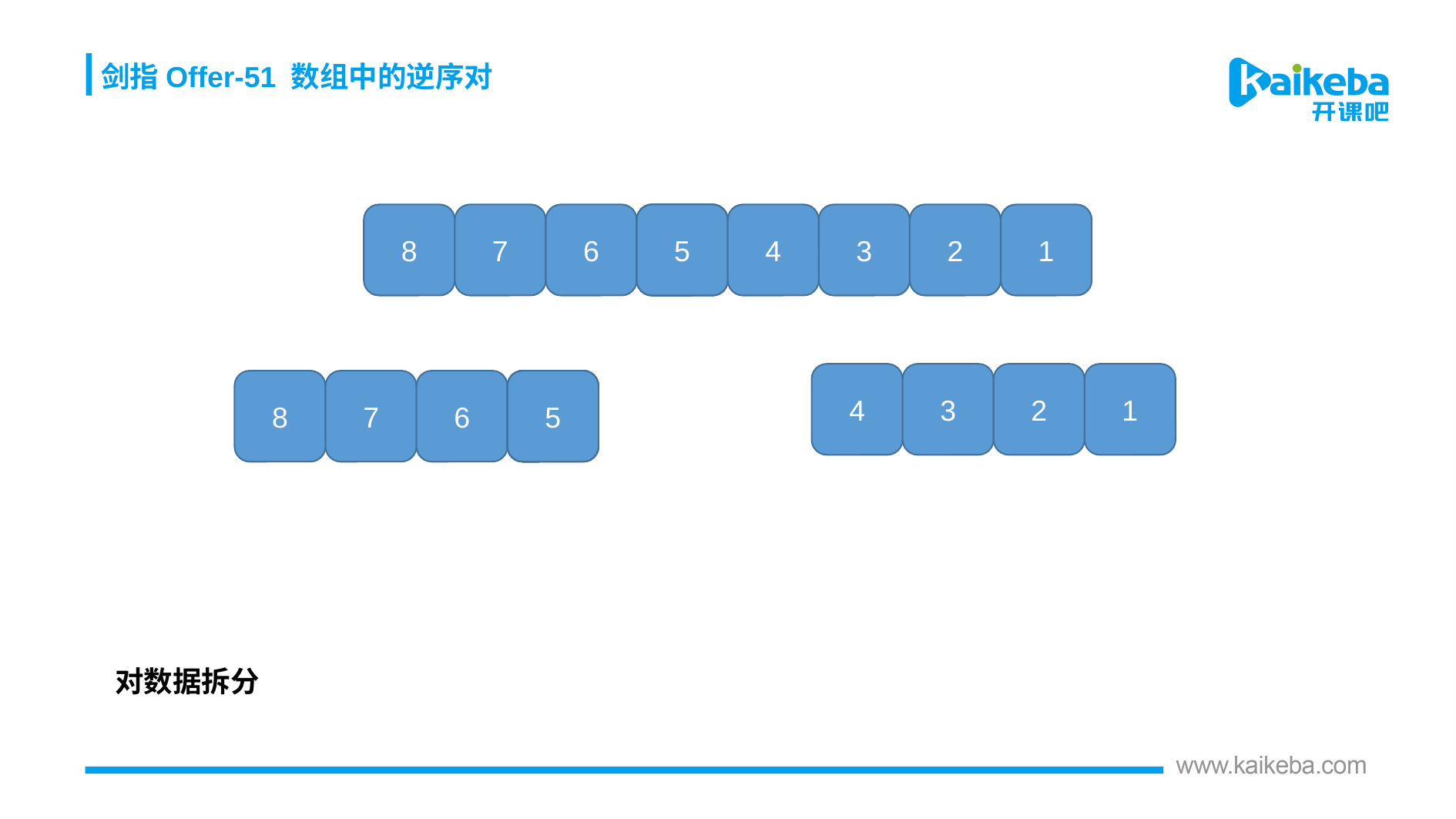

剑指Offer-51 数组中的逆序对
8
7
6

5
4
3
2
1
4
3
2
1
8
7
6

5
  对数据拆分